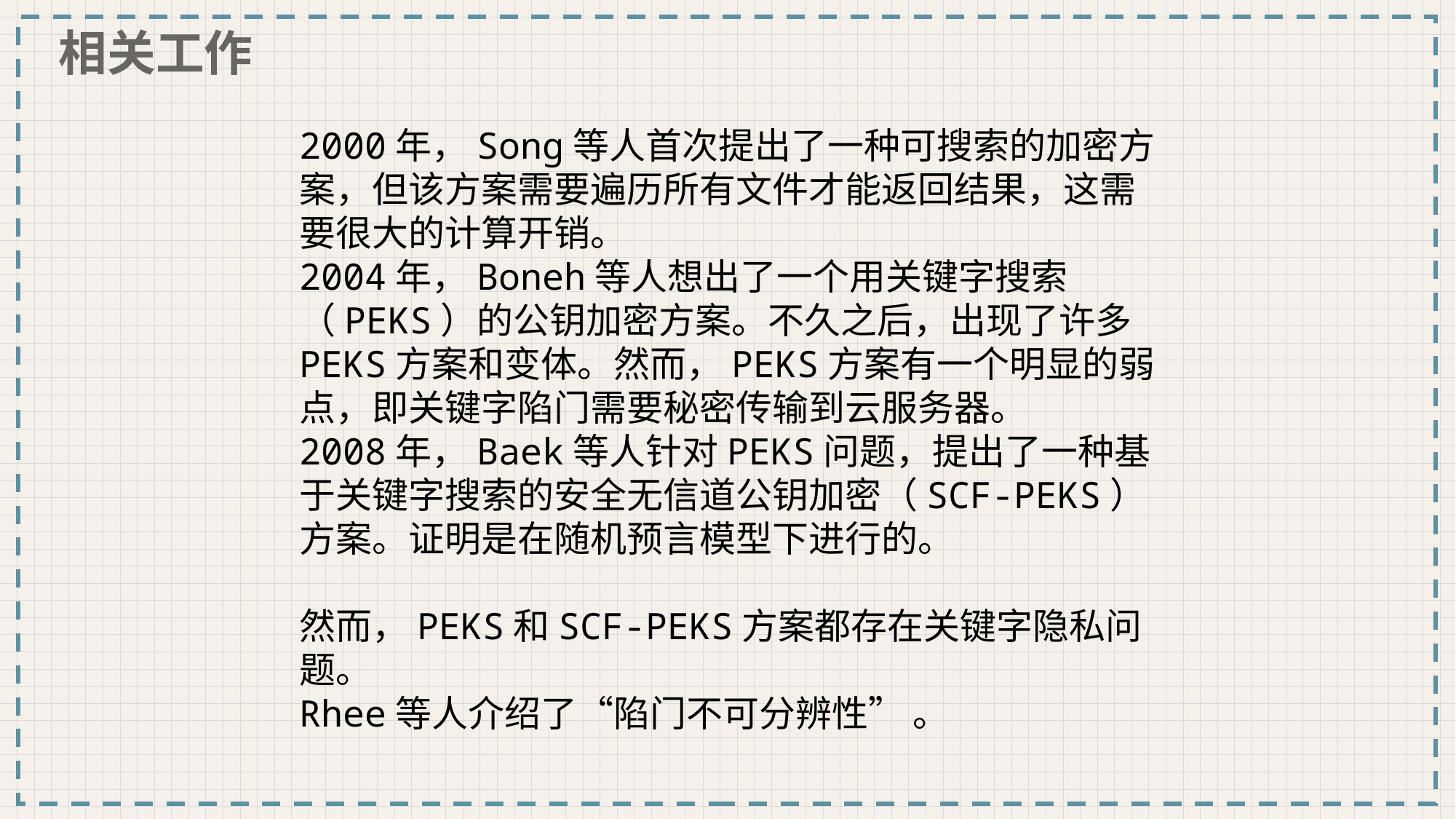

相关工作
2000年，Song等人首次提出了一种可搜索的加密方案，但该方案需要遍历所有文件才能返回结果，这需要很大的计算开销。
2004年，Boneh等人想出了一个用关键字搜索（PEKS）的公钥加密方案。不久之后，出现了许多PEKS方案和变体。然而，PEKS方案有一个明显的弱点，即关键字陷门需要秘密传输到云服务器。
2008年，Baek等人针对PEKS问题，提出了一种基于关键字搜索的安全无信道公钥加密（SCF-PEKS）方案。证明是在随机预言模型下进行的。

然而，PEKS和SCF-PEKS方案都存在关键字隐私问题。
Rhee等人介绍了“陷门不可分辨性” 。